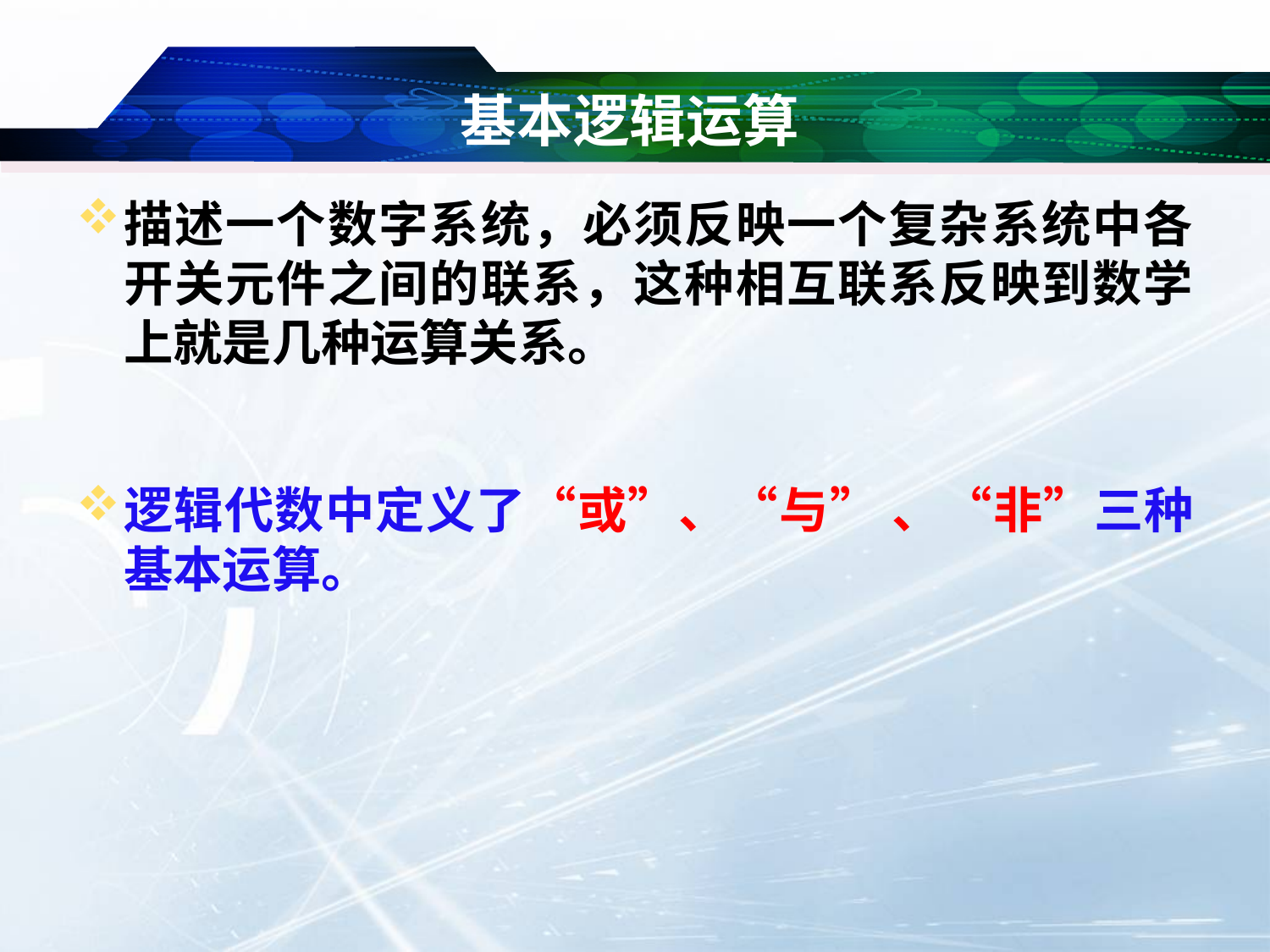

# 基本逻辑运算
描述一个数字系统，必须反映一个复杂系统中各开关元件之间的联系，这种相互联系反映到数学上就是几种运算关系。

逻辑代数中定义了“或”、“与” 、“非”三种基本运算。